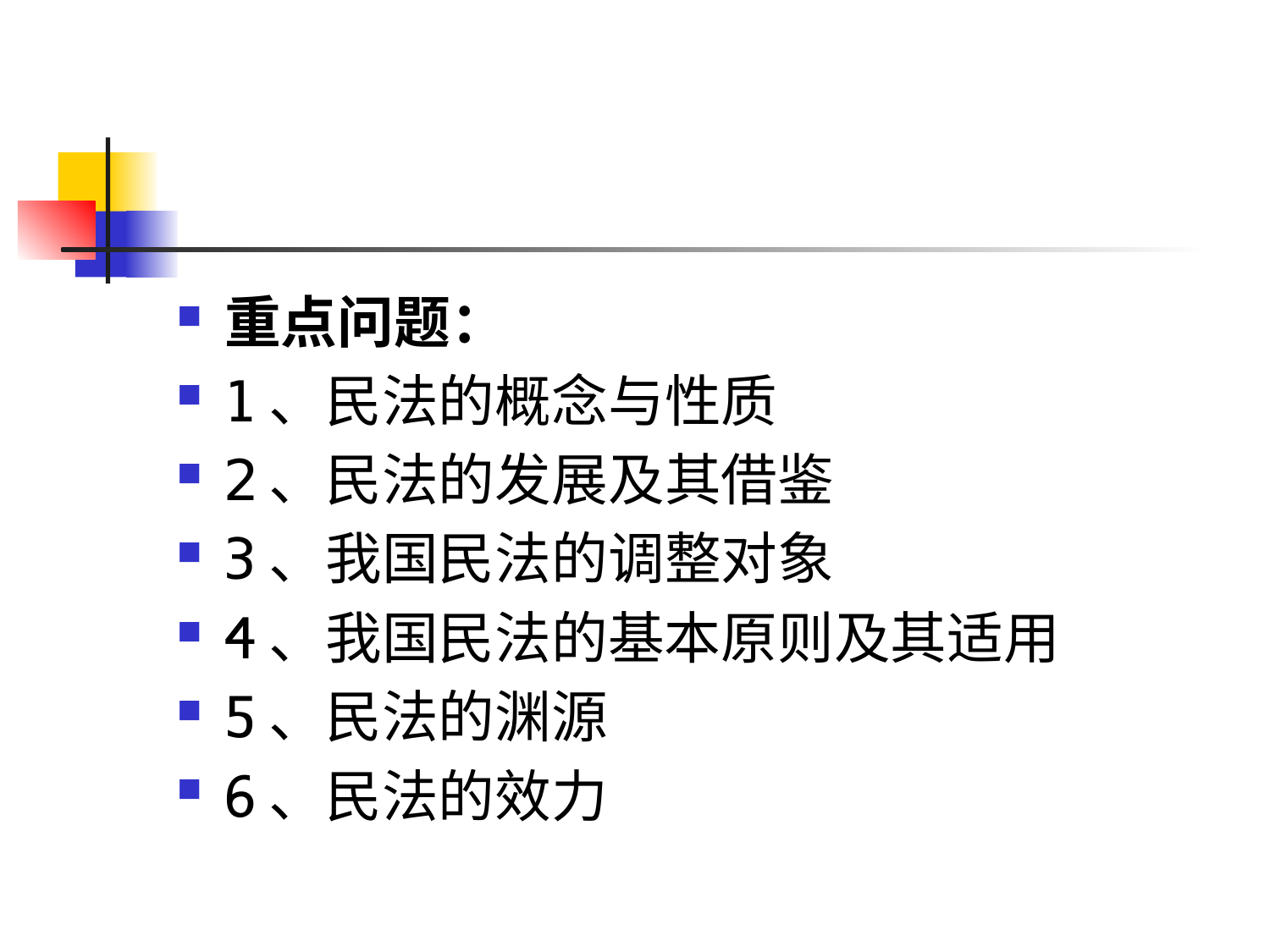

#
重点问题：
1、民法的概念与性质
2、民法的发展及其借鉴
3、我国民法的调整对象
4、我国民法的基本原则及其适用
5、民法的渊源
6、民法的效力